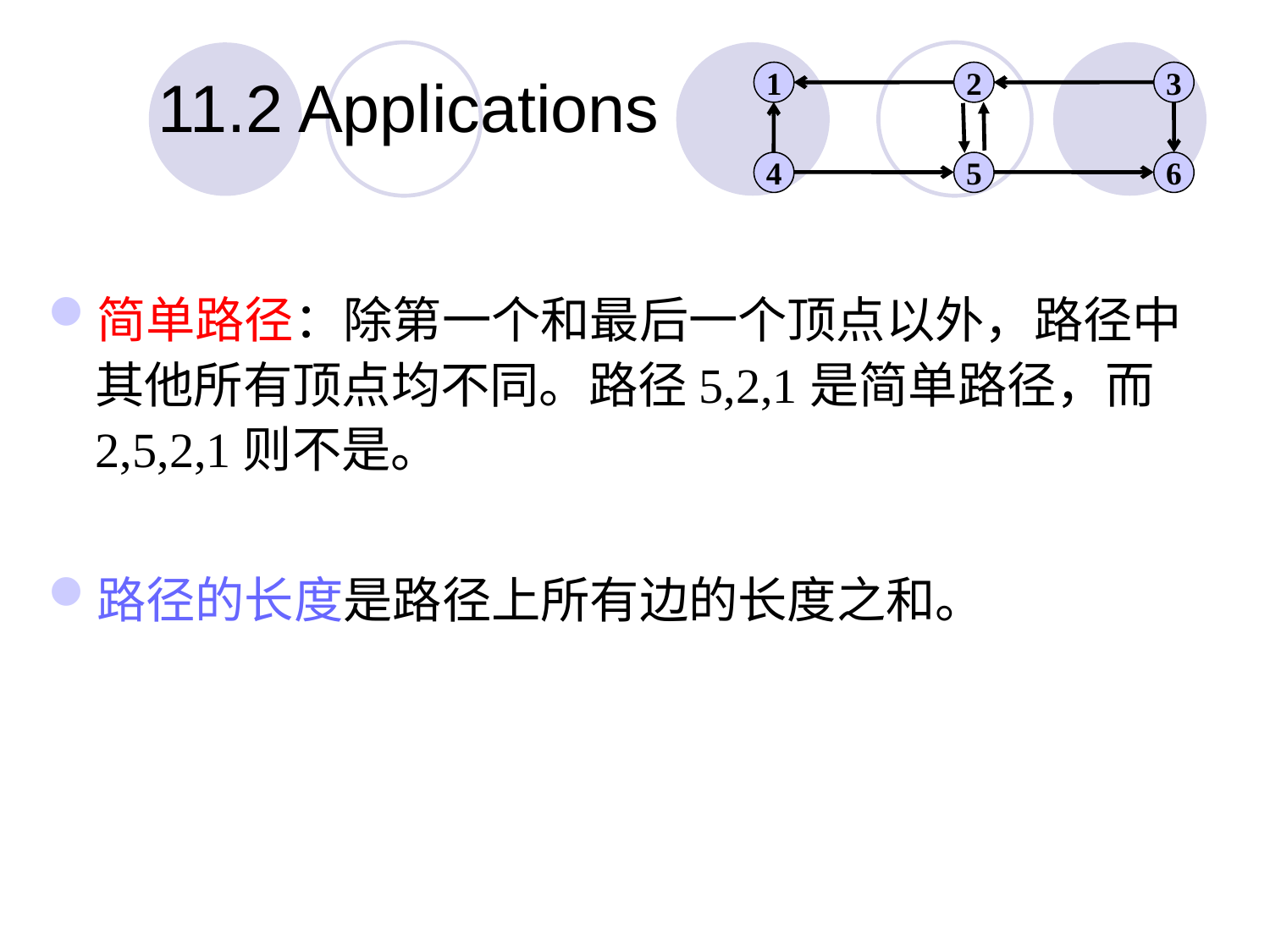

9
11.2 Applications
1
2
3

4
5
6

简单路径：除第一个和最后一个顶点以外，路径中其他所有顶点均不同。路径5,2,1是简单路径，而2,5,2,1则不是。

路径的长度是路径上所有边的长度之和。